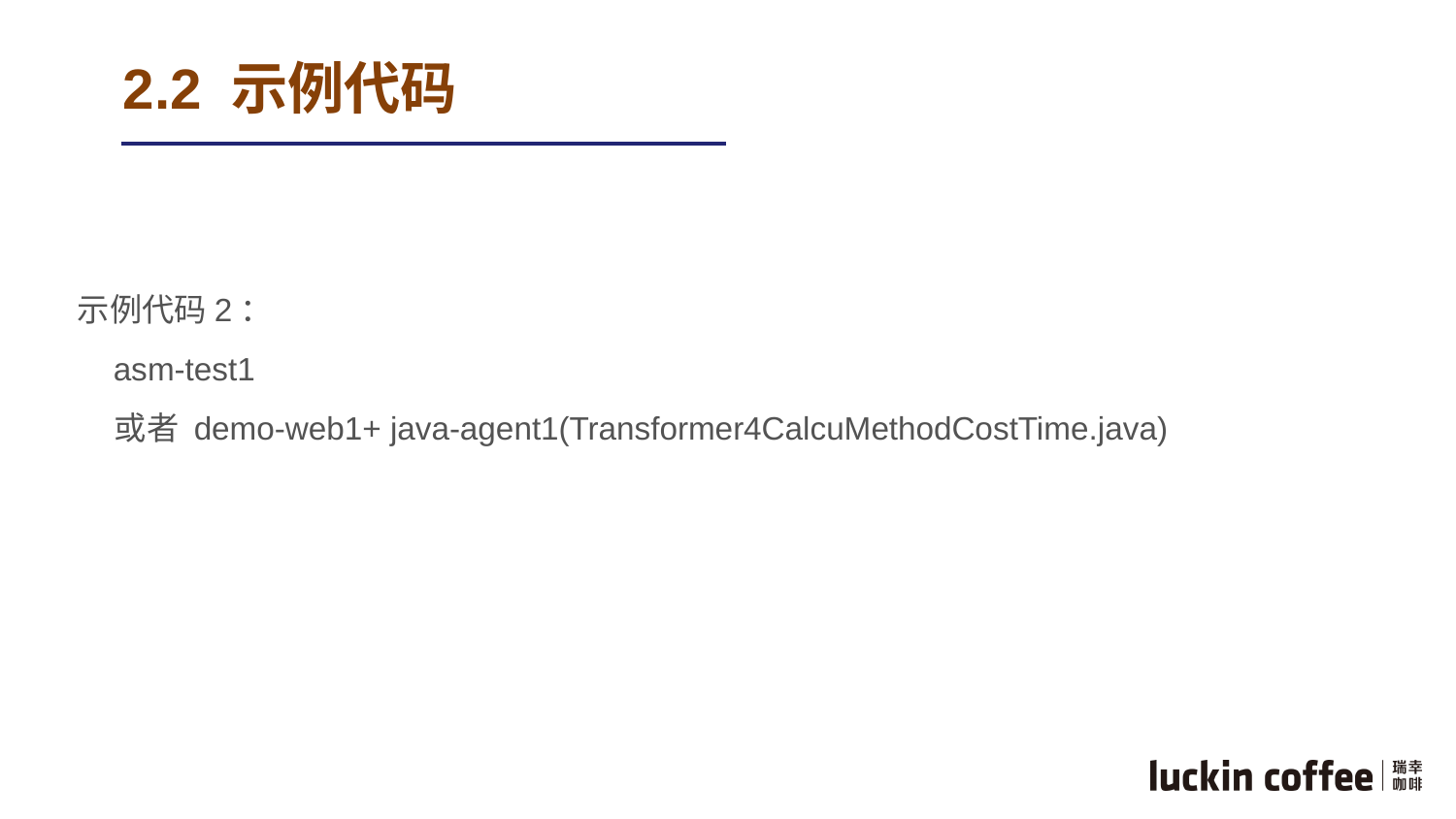

# 2.2 示例代码

示例代码2：
    asm-test1
    或者 demo-web1+ java-agent1(Transformer4CalcuMethodCostTime.java)